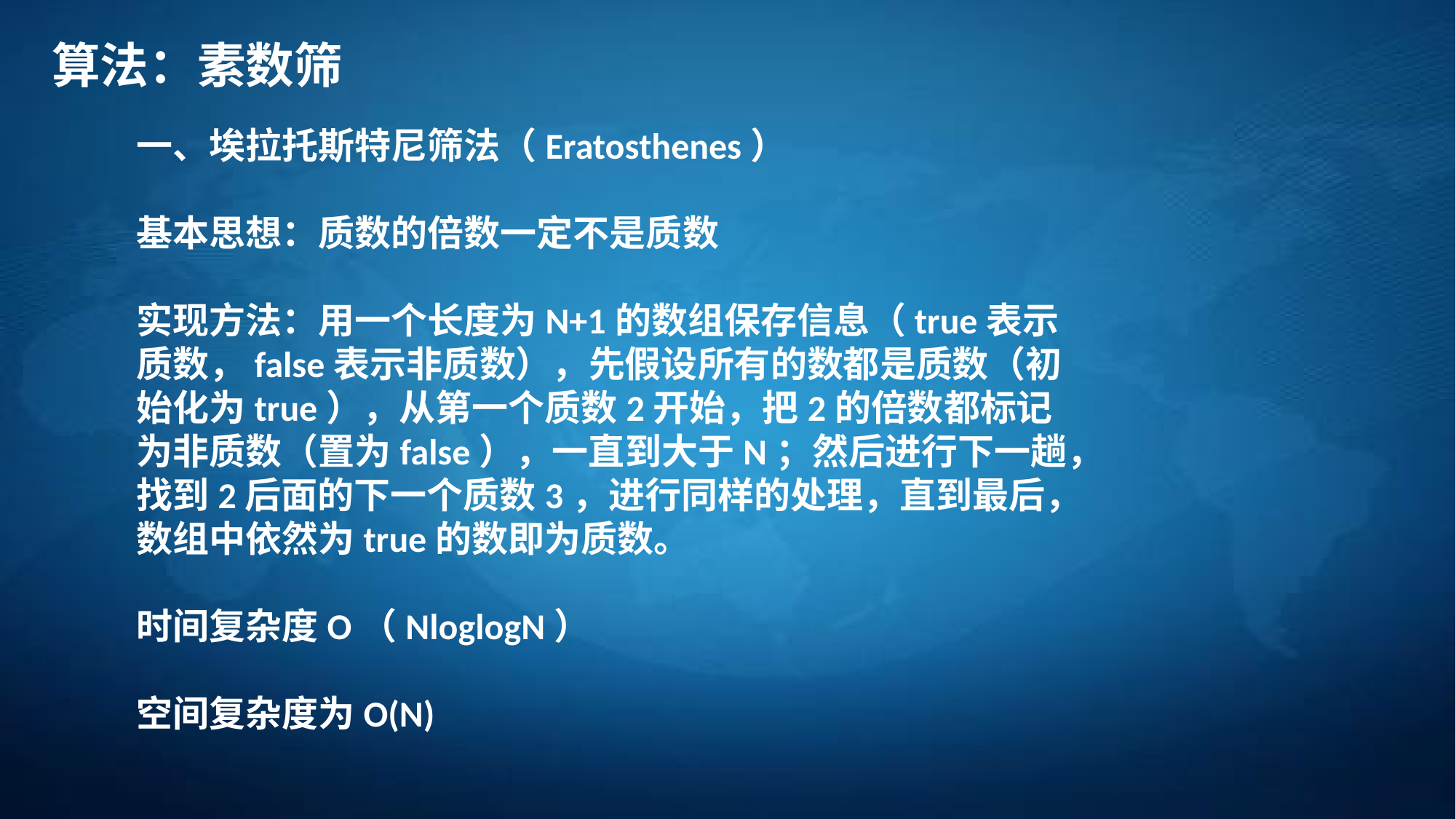

算法：素数筛
一、埃拉托斯特尼筛法（Eratosthenes）

基本思想：质数的倍数一定不是质数

实现方法：用一个长度为N+1的数组保存信息（true表示质数，false表示非质数），先假设所有的数都是质数（初始化为true），从第一个质数2开始，把2的倍数都标记为非质数（置为false），一直到大于N；然后进行下一趟，找到2后面的下一个质数3，进行同样的处理，直到最后，数组中依然为true的数即为质数。

时间复杂度O（NloglogN）

空间复杂度为O(N)